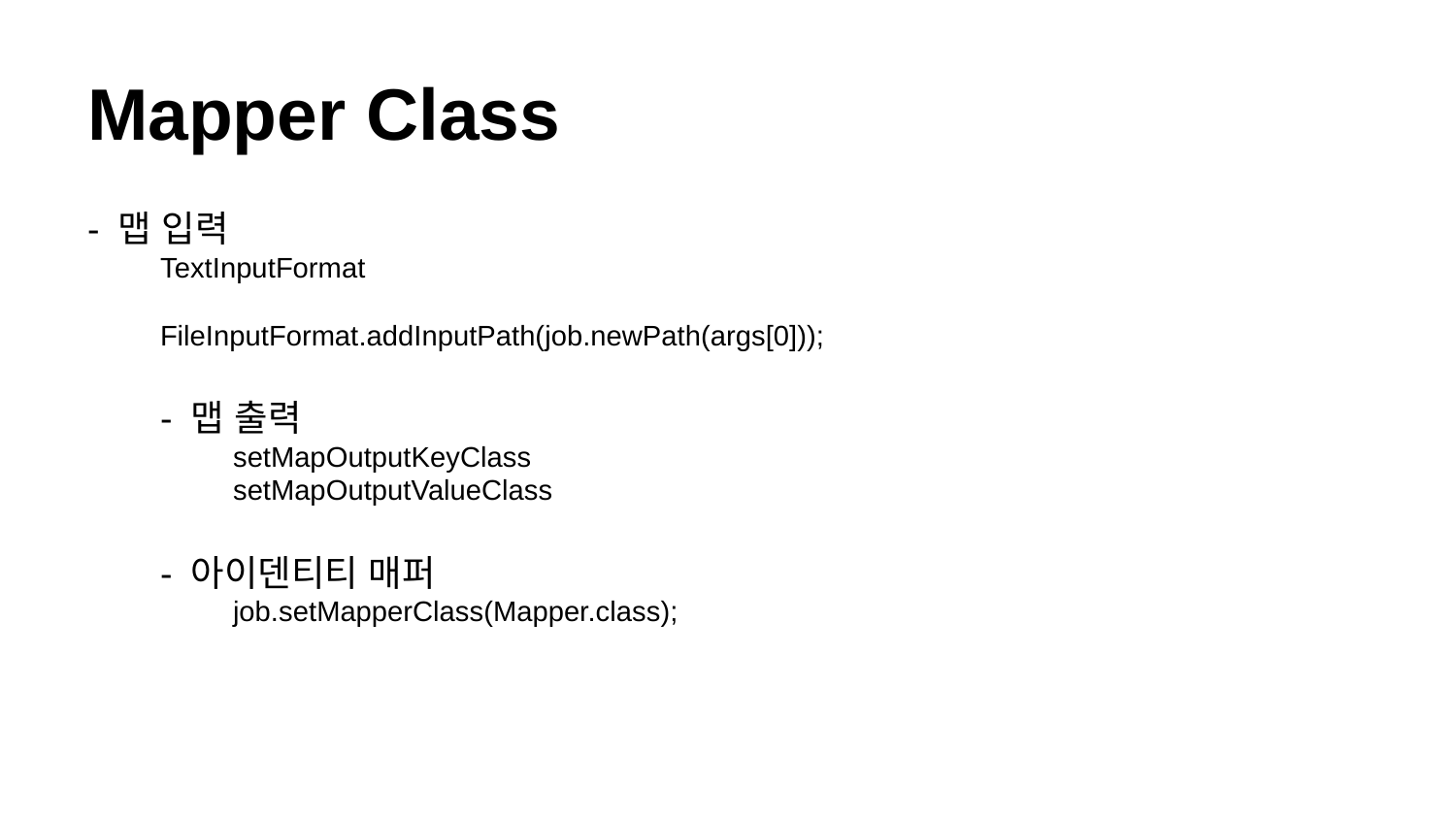

# Mapper Class
- 맵 입력
TextInputFormat

FileInputFormat.addInputPath(job.newPath(args[0]));

- 맵 출력
	setMapOutputKeyClass
	setMapOutputValueClass

- 아이덴티티 매퍼
	job.setMapperClass(Mapper.class);